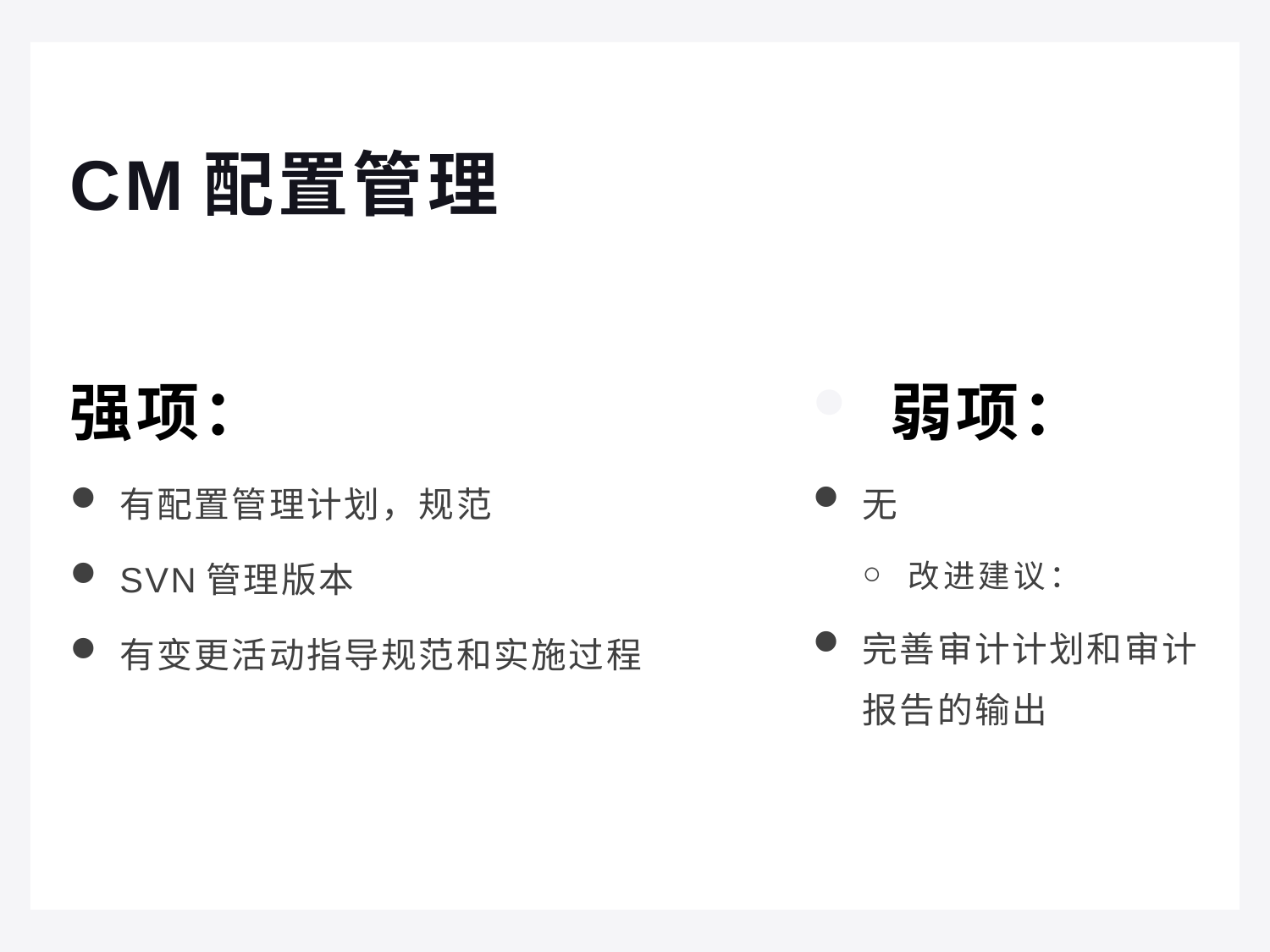

CM配置管理
弱项：
强项：
有配置管理计划，规范
SVN管理版本
有变更活动指导规范和实施过程
无
改进建议：
完善审计计划和审计报告的输出